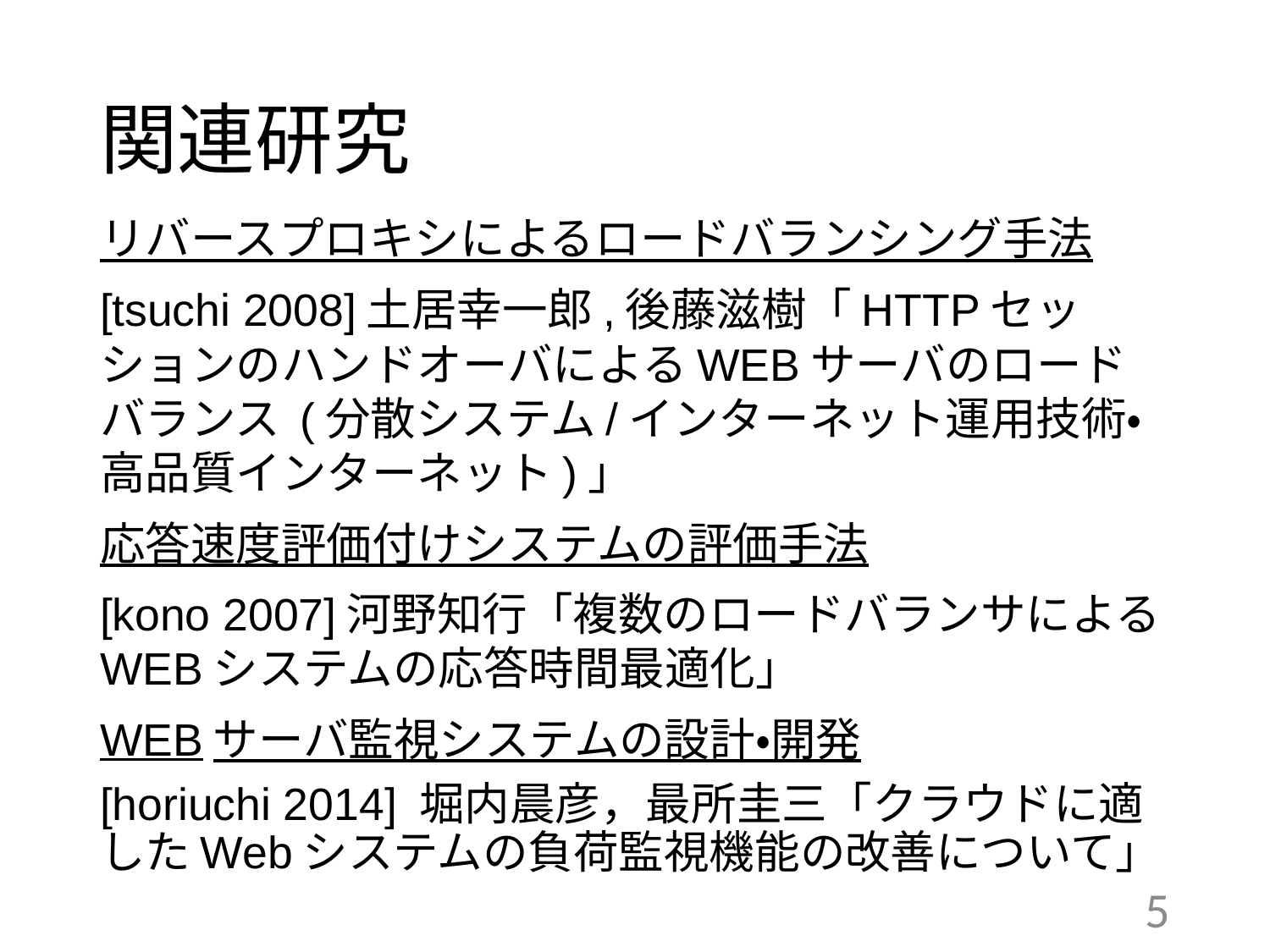

# 関連研究
リバースプロキシによるロードバランシング手法
[tsuchi 2008]土居幸一郎,後藤滋樹「HTTPセッションのハンドオーバによるWEBサーバのロードバランス (分散システム/インターネット運用技術・高品質インターネット)」
応答速度評価付けシステムの評価手法
[kono 2007]河野知行「複数のロードバランサによるWEBシステムの応答時間最適化」
WEBサーバ監視システムの設計・開発
[horiuchi 2014] 堀内晨彦，最所圭三「クラウドに適したWebシステムの負荷監視機能の改善について」
5